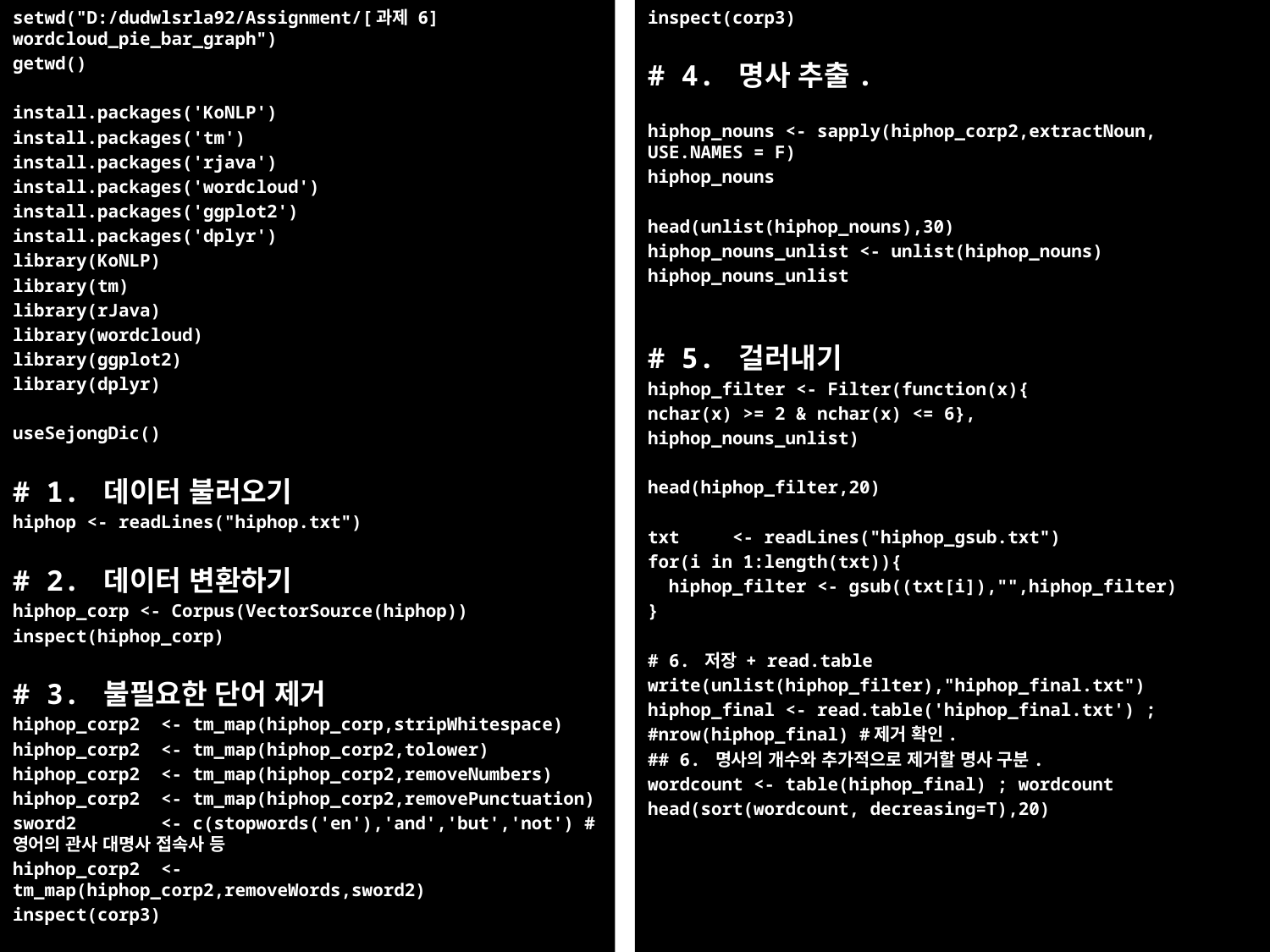

setwd("D:/dudwlsrla92/Assignment/[과제 6] wordcloud_pie_bar_graph")
getwd()

install.packages('KoNLP')
install.packages('tm')
install.packages('rjava')
install.packages('wordcloud')
install.packages('ggplot2')
install.packages('dplyr')
library(KoNLP)
library(tm)
library(rJava)
library(wordcloud)
library(ggplot2)
library(dplyr)

useSejongDic()

# 1. 데이터 불러오기
hiphop <- readLines("hiphop.txt")

# 2. 데이터 변환하기
hiphop_corp <- Corpus(VectorSource(hiphop))
inspect(hiphop_corp)

# 3. 불필요한 단어 제거
hiphop_corp2  <- tm_map(hiphop_corp,stripWhitespace)
hiphop_corp2  <- tm_map(hiphop_corp2,tolower)
hiphop_corp2  <- tm_map(hiphop_corp2,removeNumbers)
hiphop_corp2  <- tm_map(hiphop_corp2,removePunctuation)
sword2        <- c(stopwords('en'),'and','but','not') # 영어의 관사 대명사 접속사 등
hiphop_corp2  <- tm_map(hiphop_corp2,removeWords,sword2)
inspect(corp3)

inspect(corp3)

# 4. 명사 추출.

hiphop_nouns <- sapply(hiphop_corp2,extractNoun, USE.NAMES = F)
hiphop_nouns

head(unlist(hiphop_nouns),30)
hiphop_nouns_unlist <- unlist(hiphop_nouns)
hiphop_nouns_unlist

# 5. 걸러내기
hiphop_filter <- Filter(function(x){
nchar(x) >= 2 & nchar(x) <= 6},
hiphop_nouns_unlist)

head(hiphop_filter,20)

txt     <- readLines("hiphop_gsub.txt")
for(i in 1:length(txt)){
  hiphop_filter <- gsub((txt[i]),"",hiphop_filter)
}

# 6. 저장 + read.table
write(unlist(hiphop_filter),"hiphop_final.txt")
hiphop_final <- read.table('hiphop_final.txt') ;
#nrow(hiphop_final) #제거 확인.
## 6. 명사의 개수와 추가적으로 제거할 명사 구분.
wordcount <- table(hiphop_final) ; wordcount
head(sort(wordcount, decreasing=T),20)